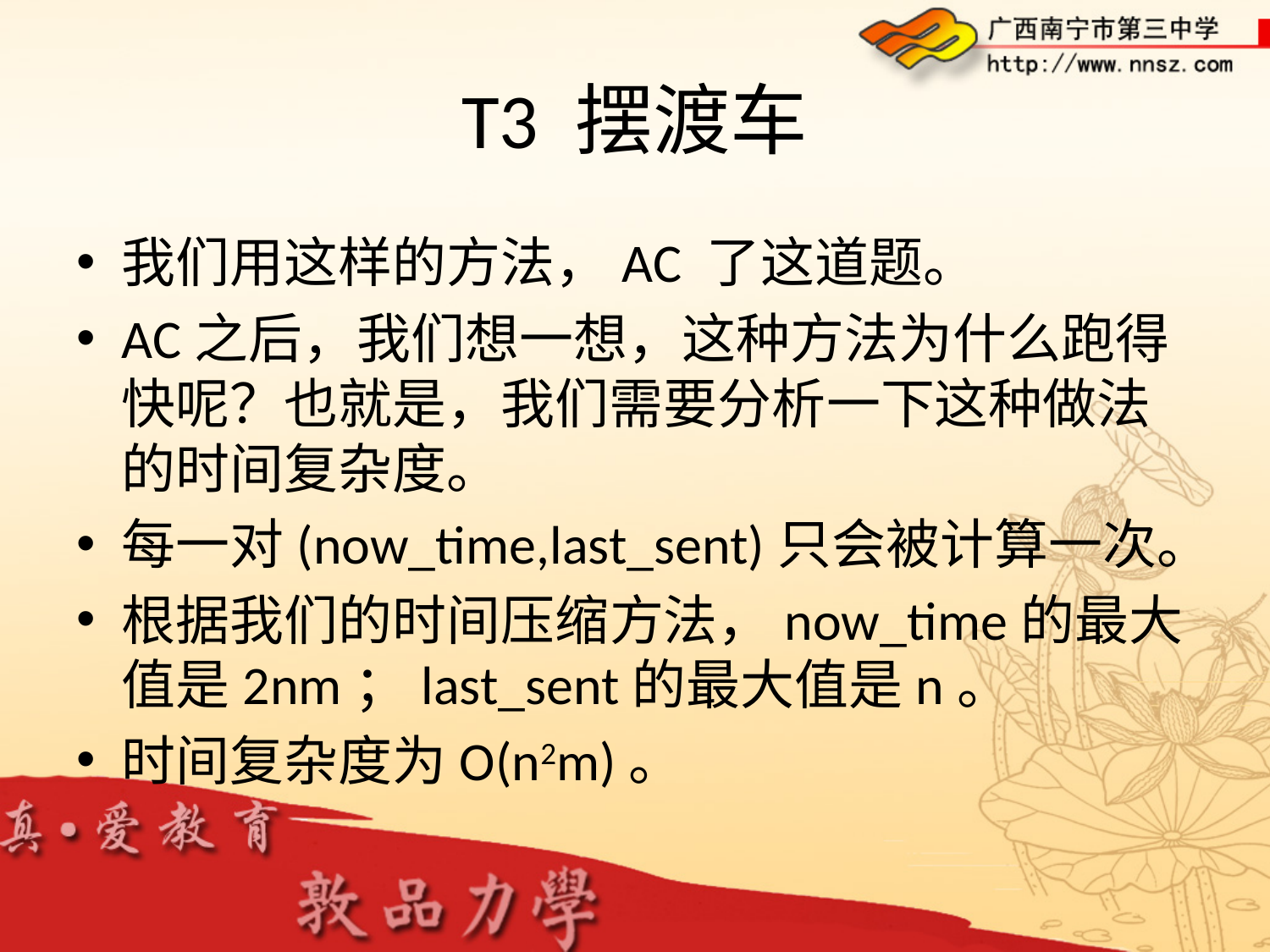

# T3 摆渡车
我们用这样的方法，AC 了这道题。
AC之后，我们想一想，这种方法为什么跑得快呢？也就是，我们需要分析一下这种做法的时间复杂度。
每一对(now_time,last_sent)只会被计算一次。
根据我们的时间压缩方法，now_time的最大值是2nm；last_sent的最大值是n。
时间复杂度为O(n2m)。